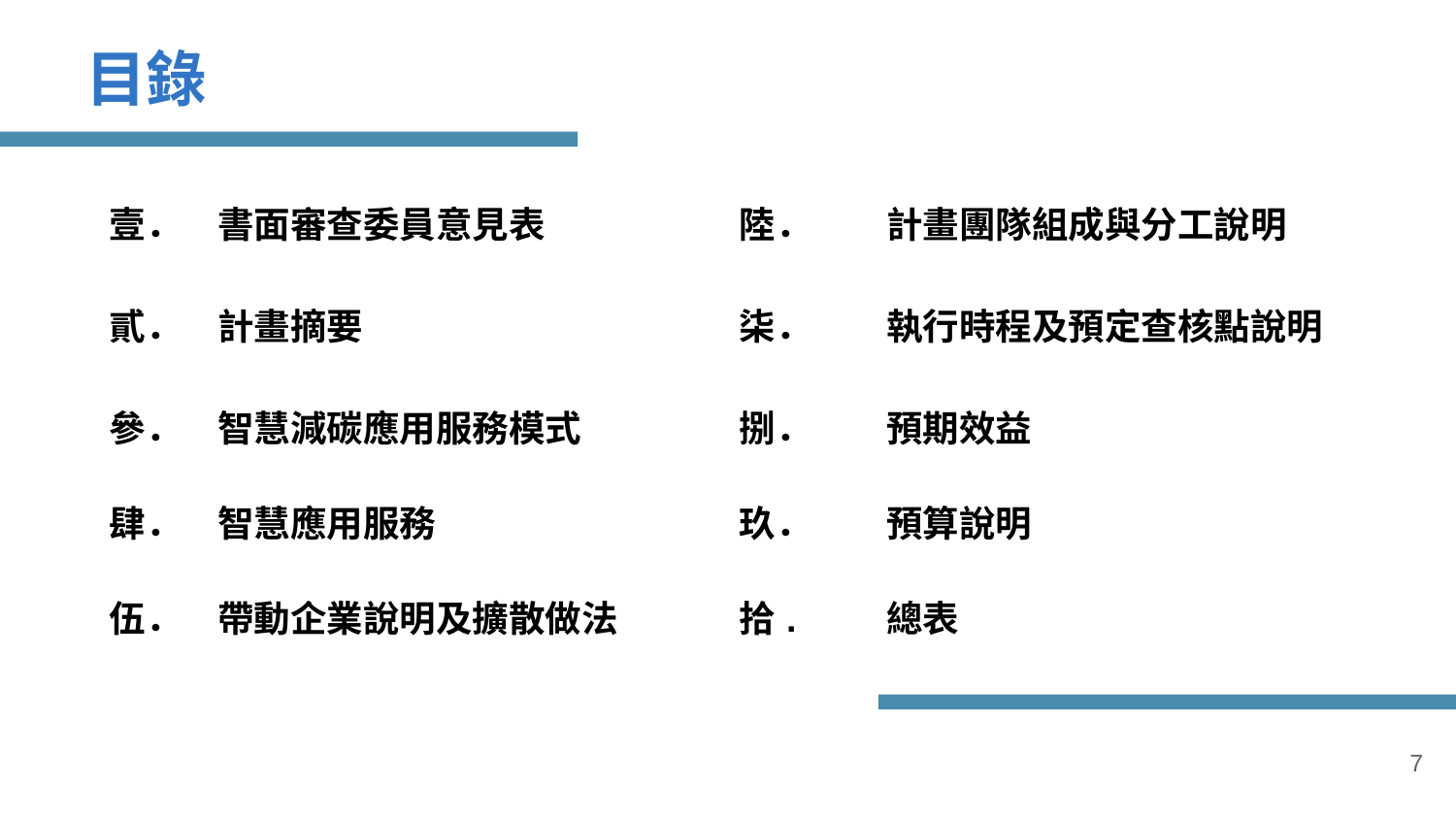

目錄

| 壹． | 書面審查委員意見表 | 陸． | 計畫團隊組成與分工說明 |
| --- | --- | --- | --- |
| 貳． | 計畫摘要 | 柒． | 執行時程及預定查核點說明 |
| 參． | 智慧減碳應用服務模式 | 捌． | 預期效益 |
| 肆． | 智慧應用服務 | 玖． | 預算說明 |
| 伍． | 帶動企業說明及擴散做法 | 拾. | 總表 |

# 7